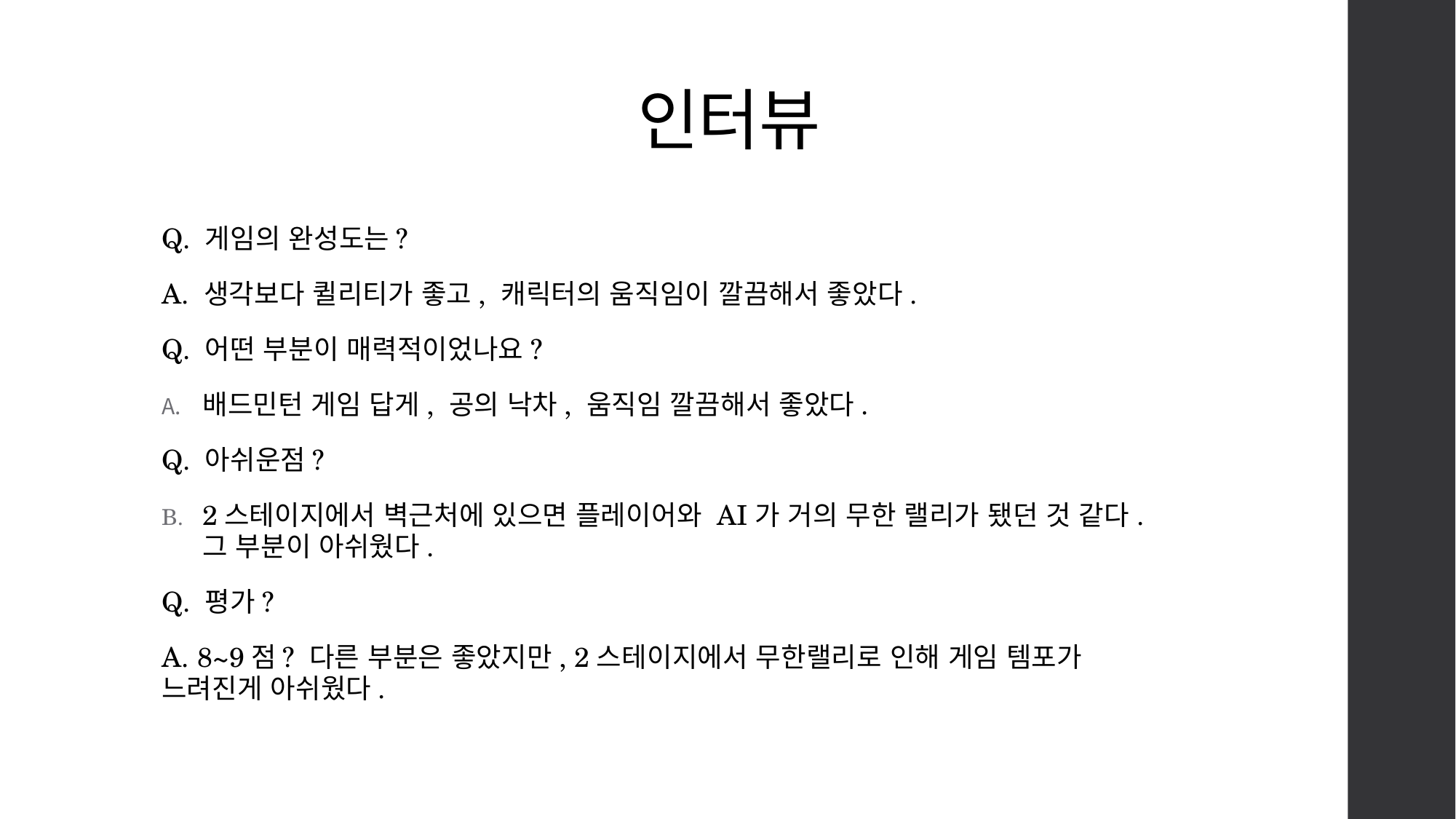

# 인터뷰
Q. 게임의 완성도는?
A. 생각보다 퀼리티가 좋고, 캐릭터의 움직임이 깔끔해서 좋았다.
Q. 어떤 부분이 매력적이었나요?
배드민턴 게임 답게, 공의 낙차, 움직임 깔끔해서 좋았다.
Q. 아쉬운점?
2스테이지에서 벽근처에 있으면 플레이어와 AI가 거의 무한 랠리가 됐던 것 같다. 그 부분이 아쉬웠다.
Q. 평가?
A. 8~9점? 다른 부분은 좋았지만, 2스테이지에서 무한랠리로 인해 게임 템포가 느려진게 아쉬웠다.